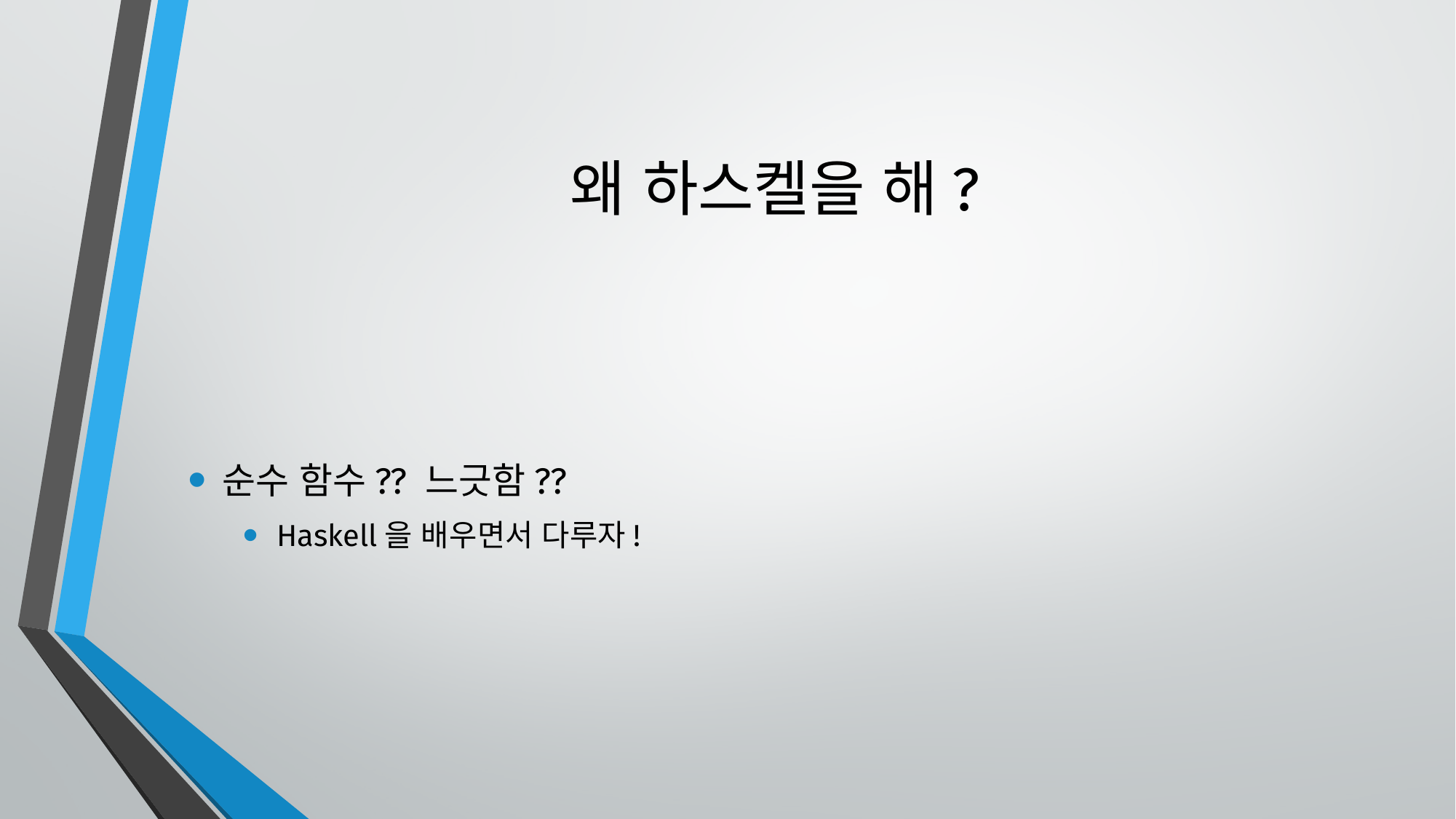

# 왜 하스켈을 해?
순수 함수?? 느긋함??
Haskell을 배우면서 다루자!